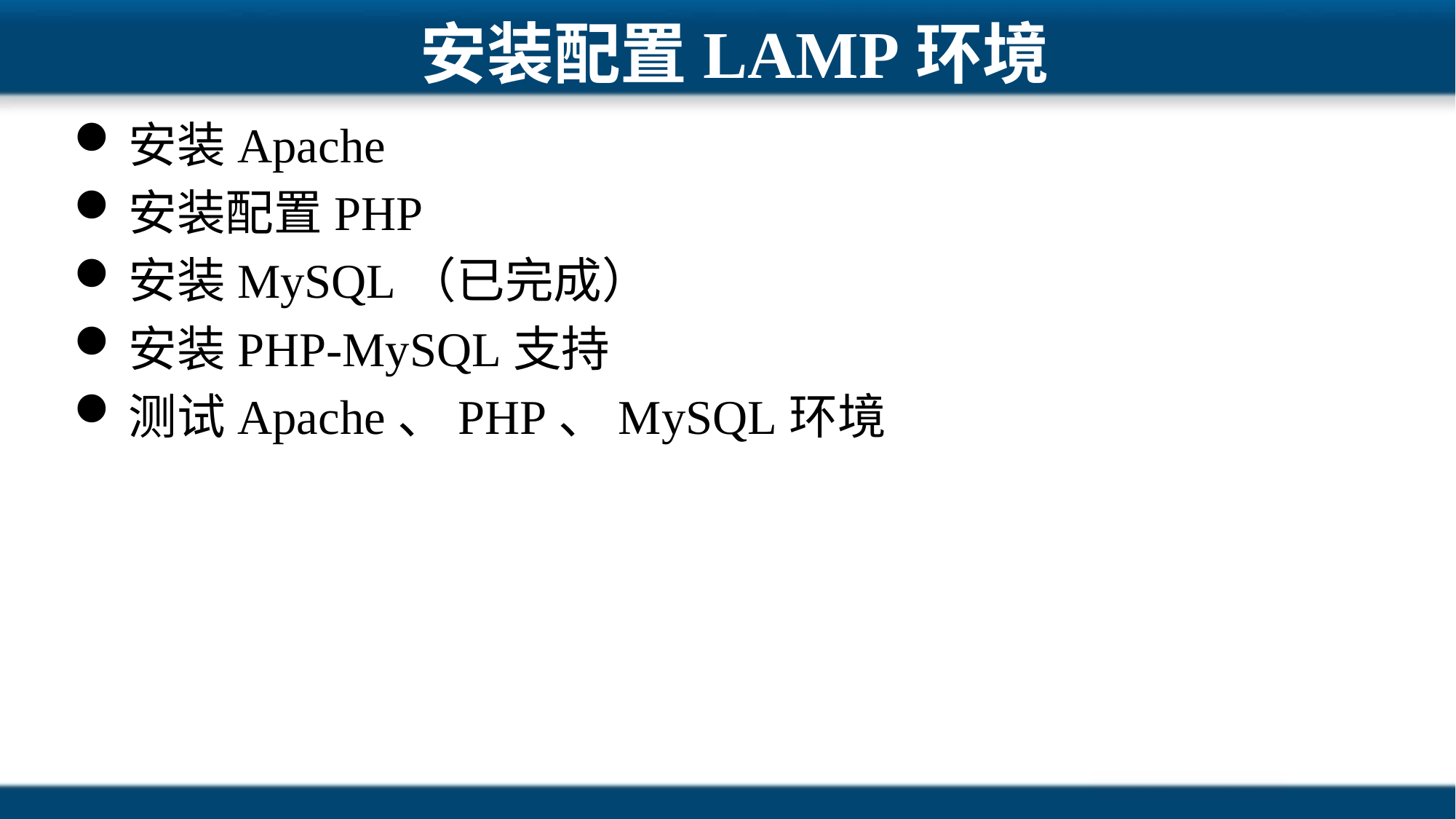

# 安装配置LAMP环境
安装Apache
安装配置PHP
安装MySQL（已完成）
安装PHP-MySQL支持
测试Apache、PHP、MySQL环境